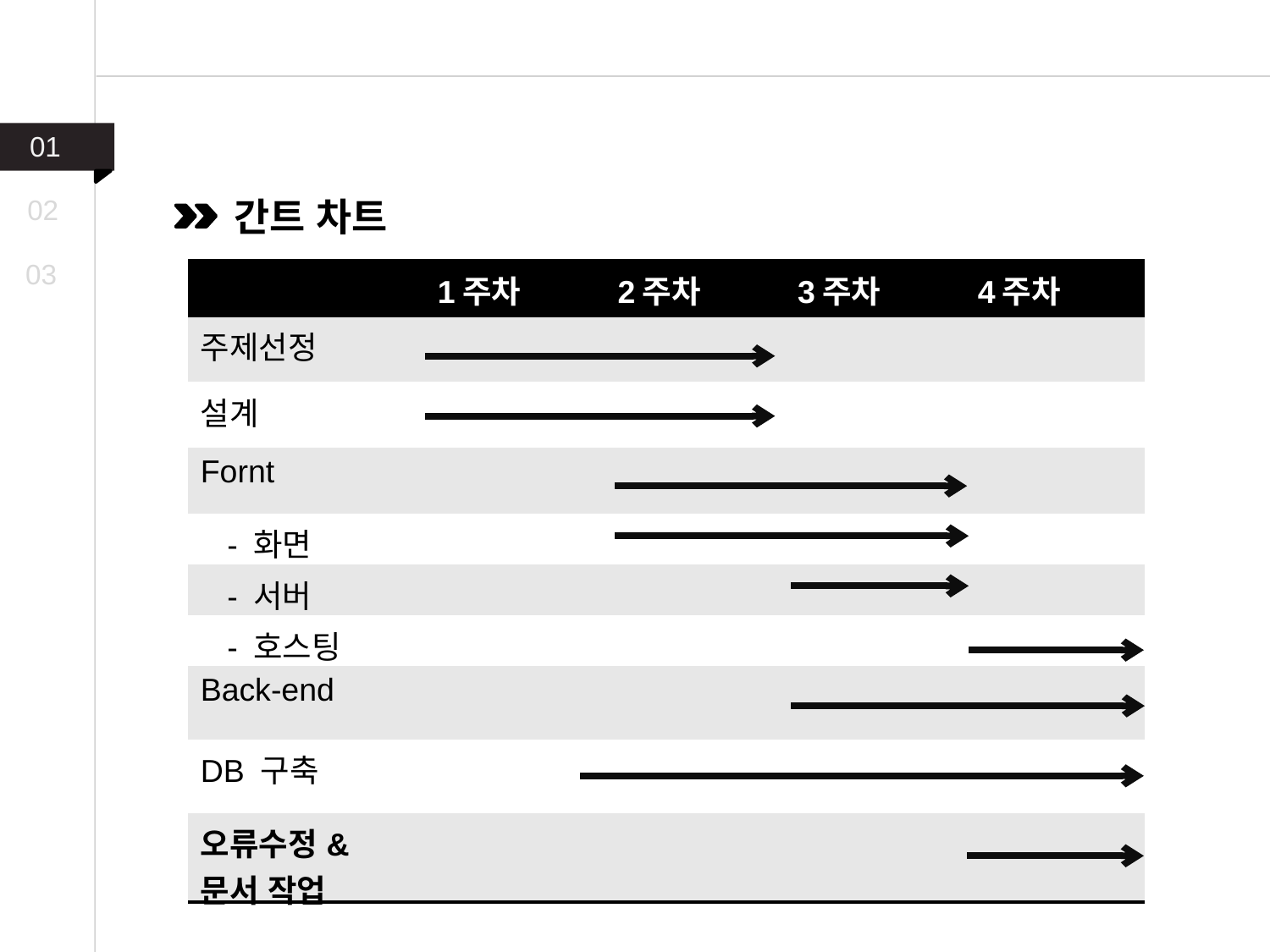

01

02
간트 차트

03
|  | 1주차 | 2주차 | 3주차 | 4주차 |
| --- | --- | --- | --- | --- |
| 주제선정 |  |  |  |  |
| 설계 |  |  |  |  |
| Fornt |  |  |  |  |
| - 화면 |  |  |  |  |
| - 서버 |  |  |  |  |
| - 호스팅 |  |  |  |  |
| Back-end |  |  |  |  |
| DB 구축 |  |  |  |  |
| 오류수정&문서 작업 |  |  |  |  |